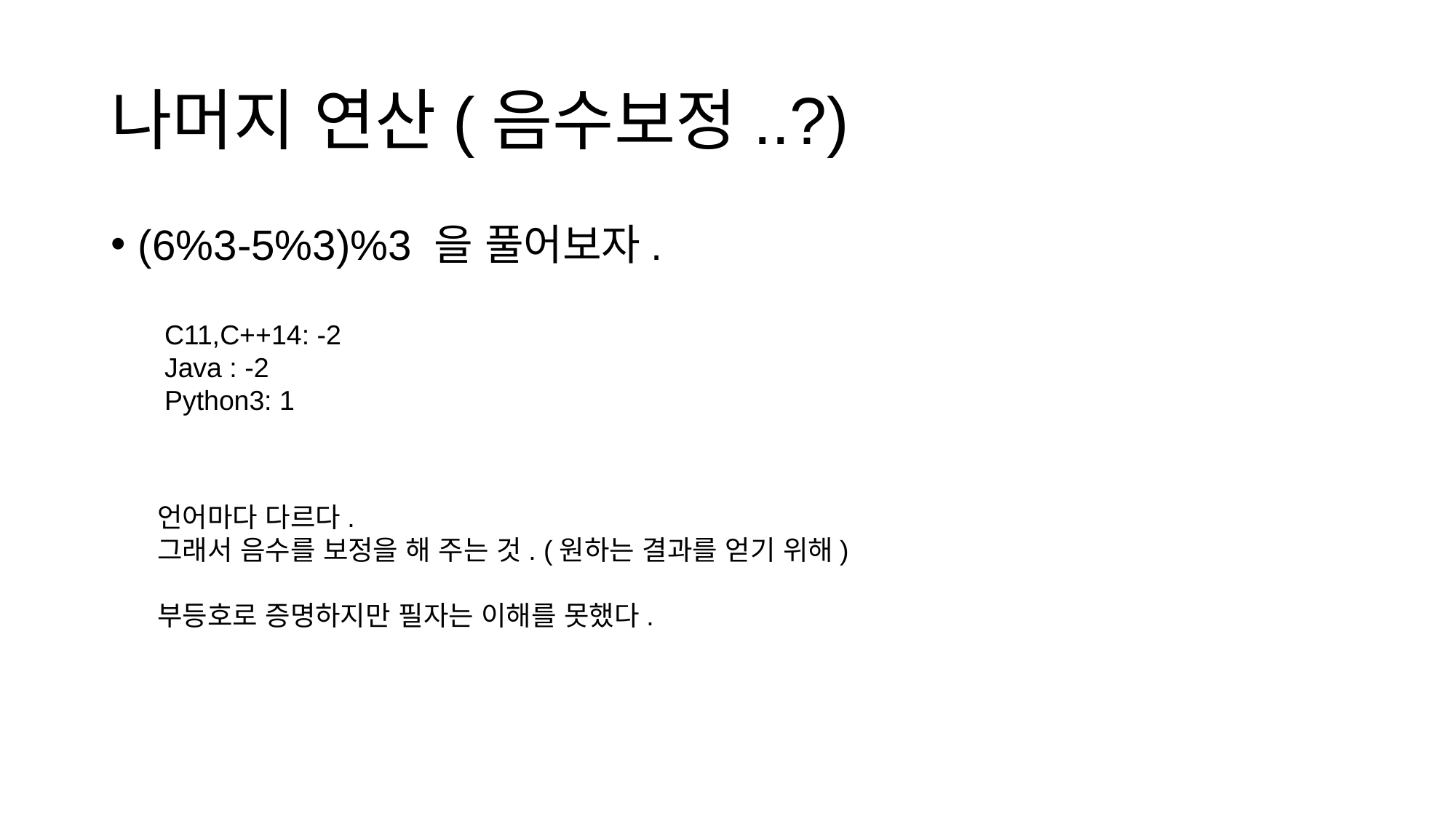

# 나머지 연산(음수보정..?)
(6%3-5%3)%3 을 풀어보자.
C11,C++14: -2
Java : -2
Python3: 1

언어마다 다르다.
그래서 음수를 보정을 해 주는 것. (원하는 결과를 얻기 위해)

부등호로 증명하지만 필자는 이해를 못했다.